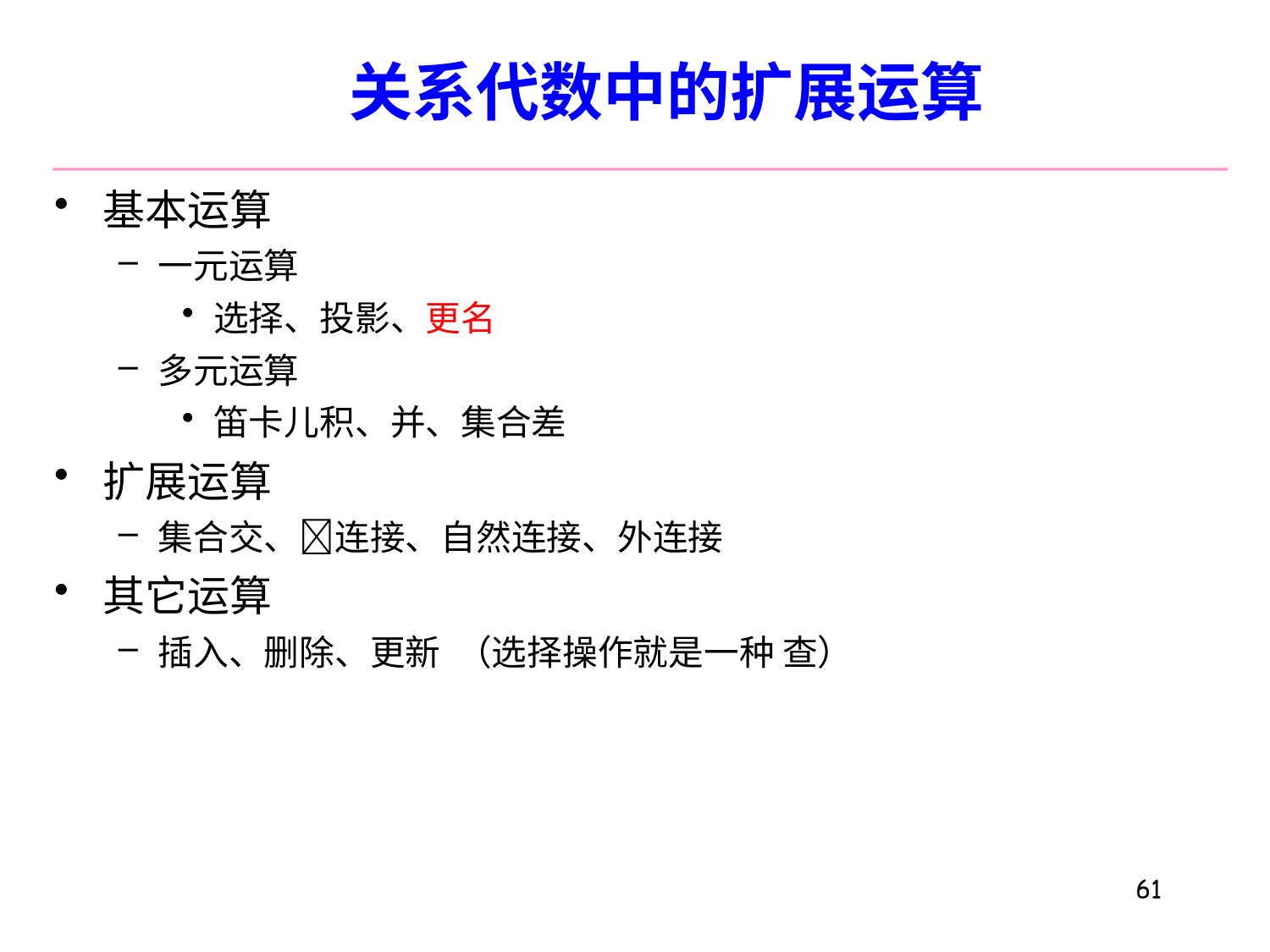

# 关系代数中的扩展运算
基本运算
一元运算
选择、投影、更名
多元运算
笛卡儿积、并、集合差
扩展运算
集合交、θ连接、自然连接、外连接
其它运算
插入、删除、更新  （选择操作就是一种 查）
61